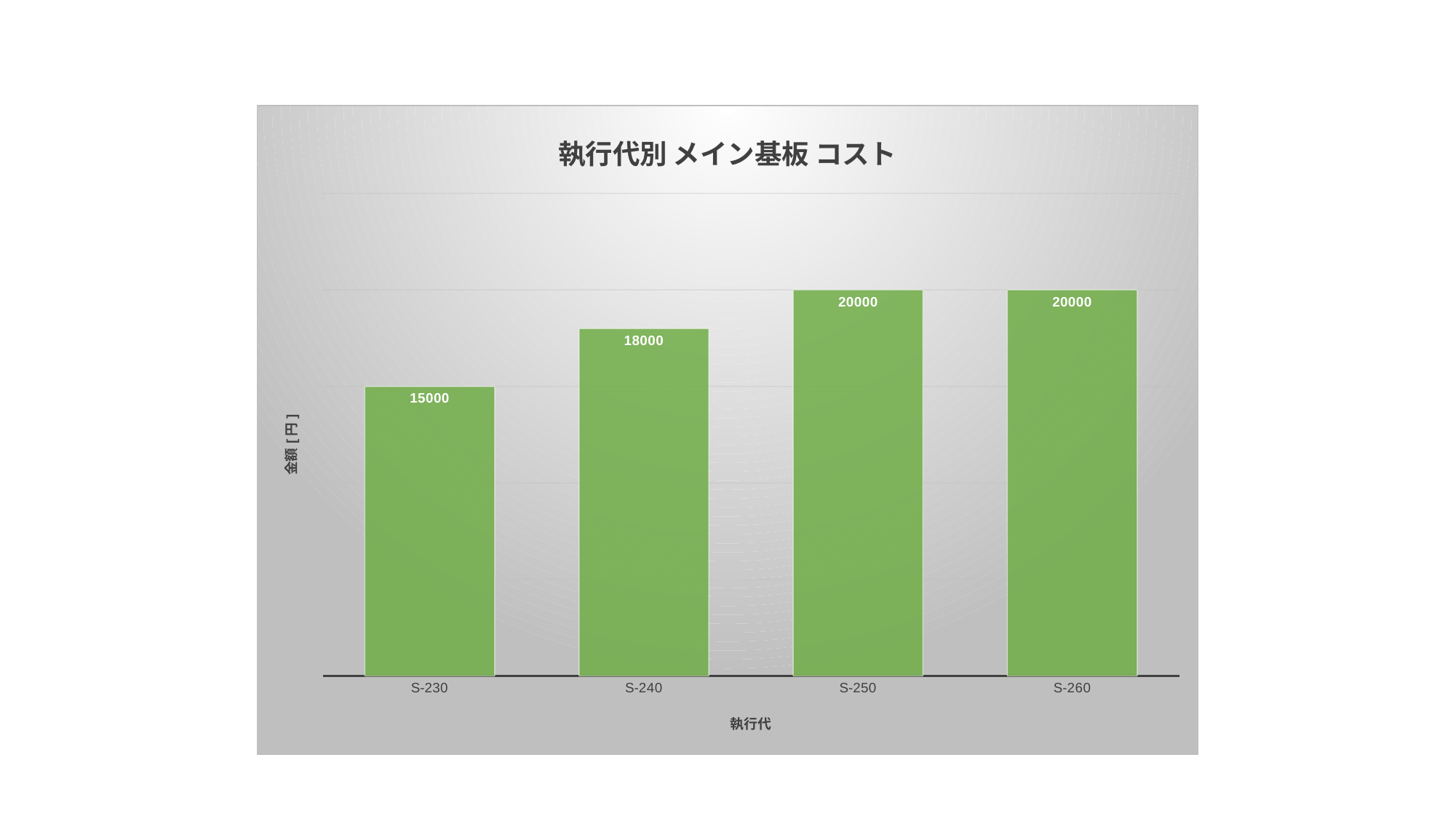

### Chart: 執行代別 メイン基板 コスト

| Category |  |
|---|---|
| S-230 | 15000.0 |
| S-240 | 18000.0 |
| S-250 | 20000.0 |
| S-260 | 20000.0 |
#